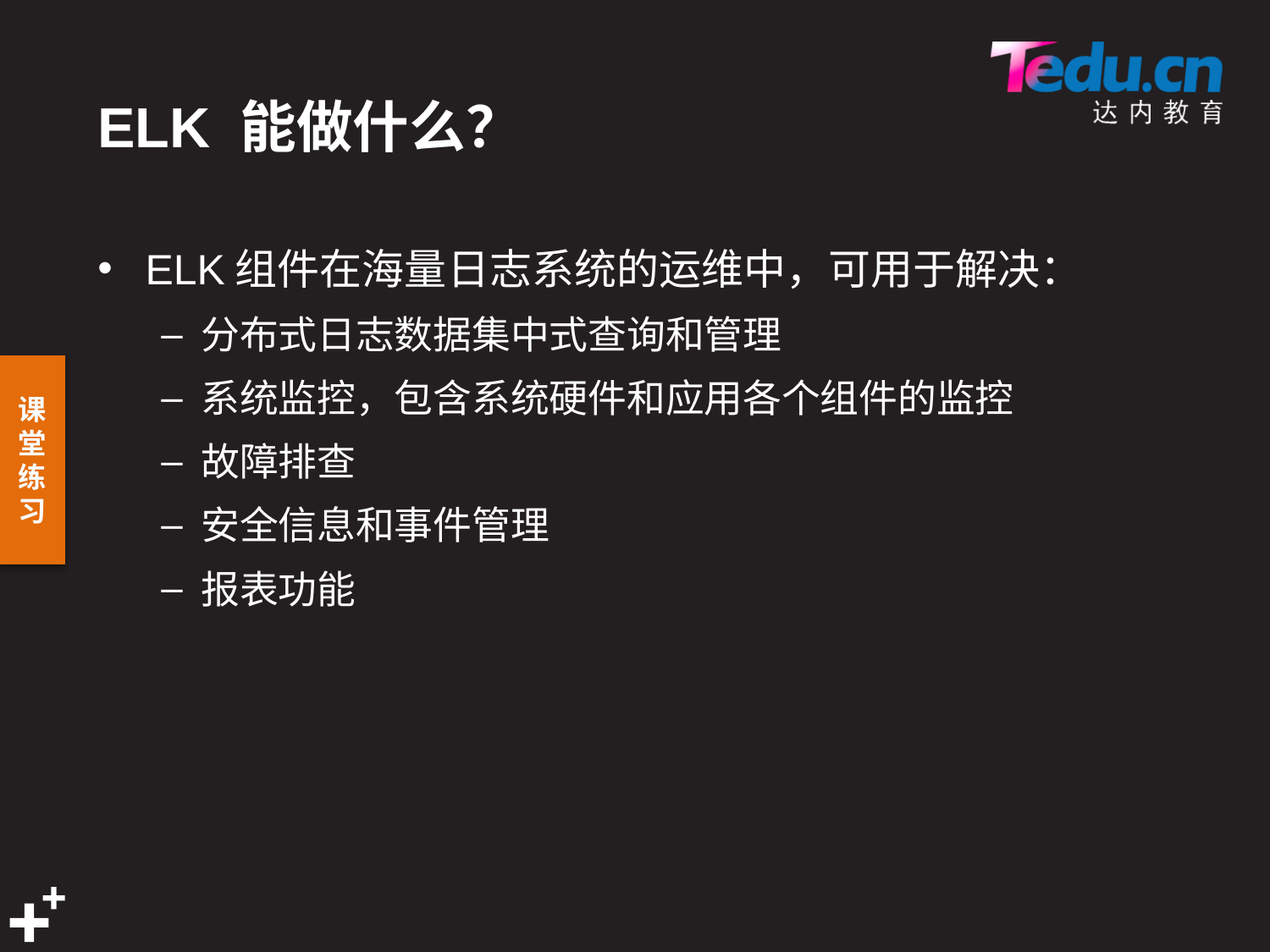

# ELK 能做什么？
ELK组件在海量日志系统的运维中，可用于解决：
分布式日志数据集中式查询和管理
系统监控，包含系统硬件和应用各个组件的监控
故障排查
安全信息和事件管理
报表功能